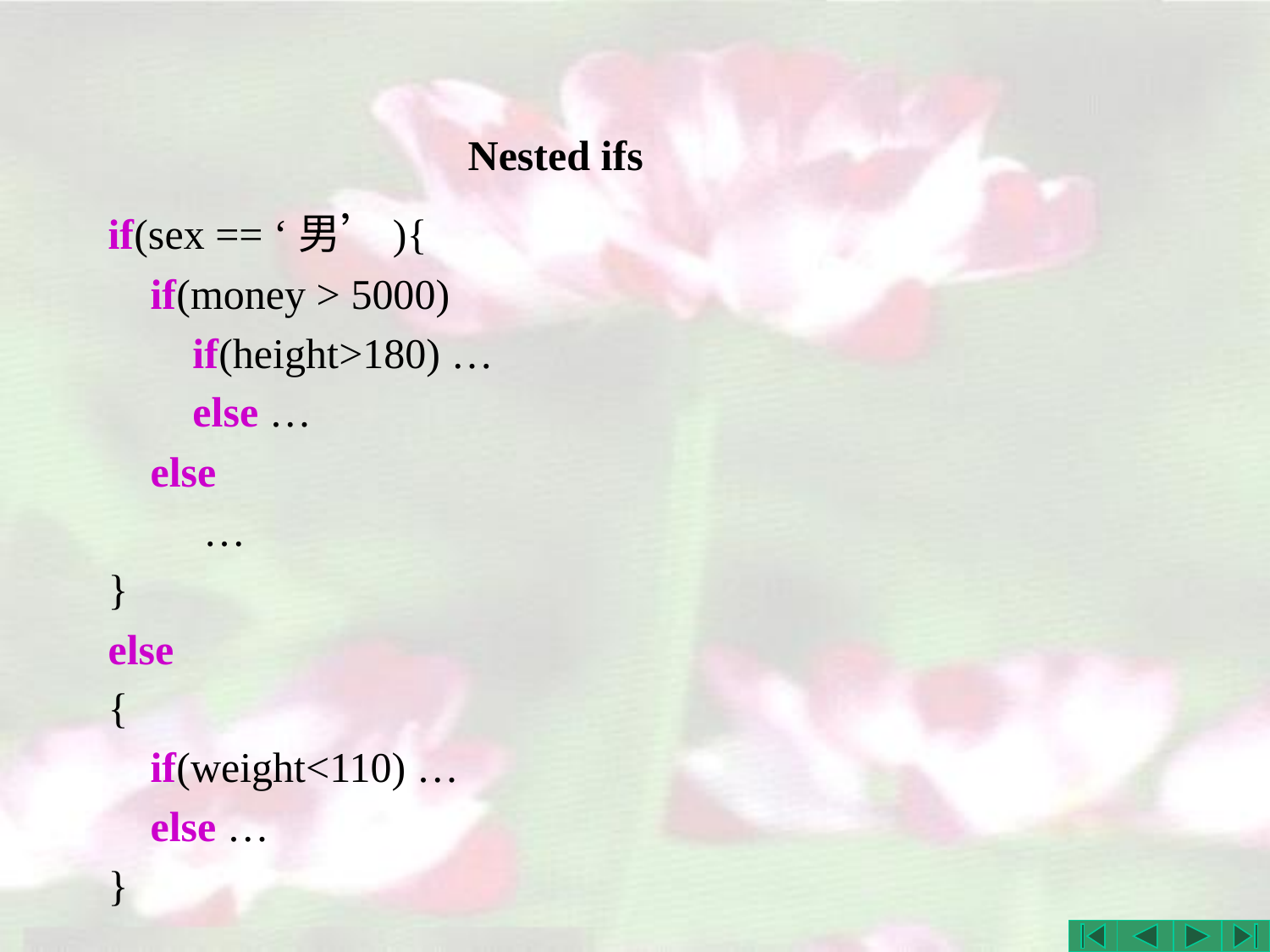

# Nested ifs
if(sex == ‘男’){
    if(money > 5000)
        if(height>180) …
        else …
    else
         …
}
else
{
    if(weight<110) …
    else …
}